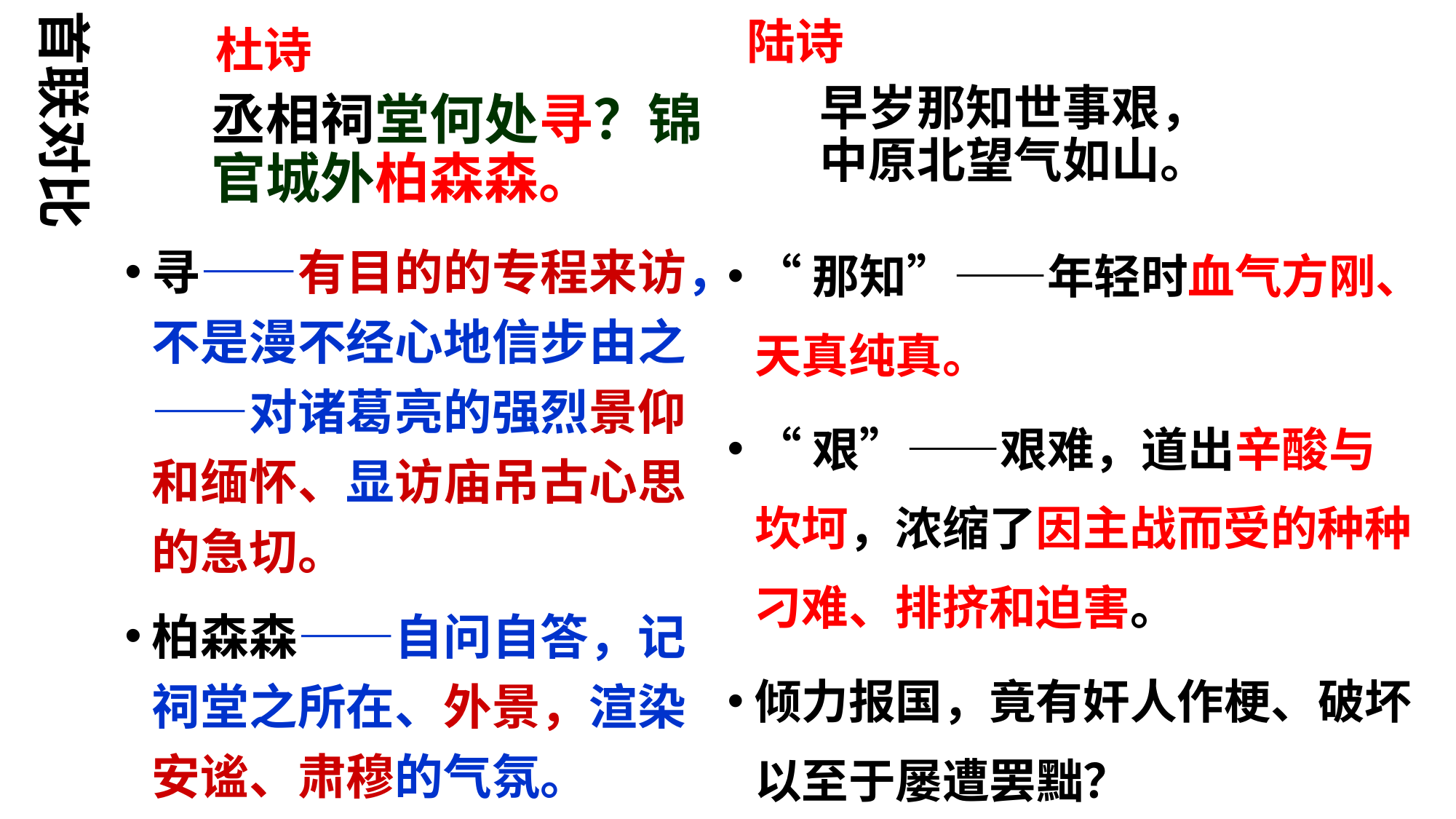

首联对比
陆诗
杜诗
# 早岁那知世事艰，中原北望气如山。
丞相祠堂何处寻？锦官城外柏森森。

寻——有目的的专程来访，不是漫不经心地信步由之——对诸葛亮的强烈景仰和缅怀、显访庙吊古心思的急切。
柏森森——自问自答，记祠堂之所在、外景，渲染安谧、肃穆的气氛。
“那知”——年轻时血气方刚、天真纯真。
“艰”——艰难，道出辛酸与坎坷，浓缩了因主战而受的种种刁难、排挤和迫害。
倾力报国，竟有奸人作梗、破坏以至于屡遭罢黜？